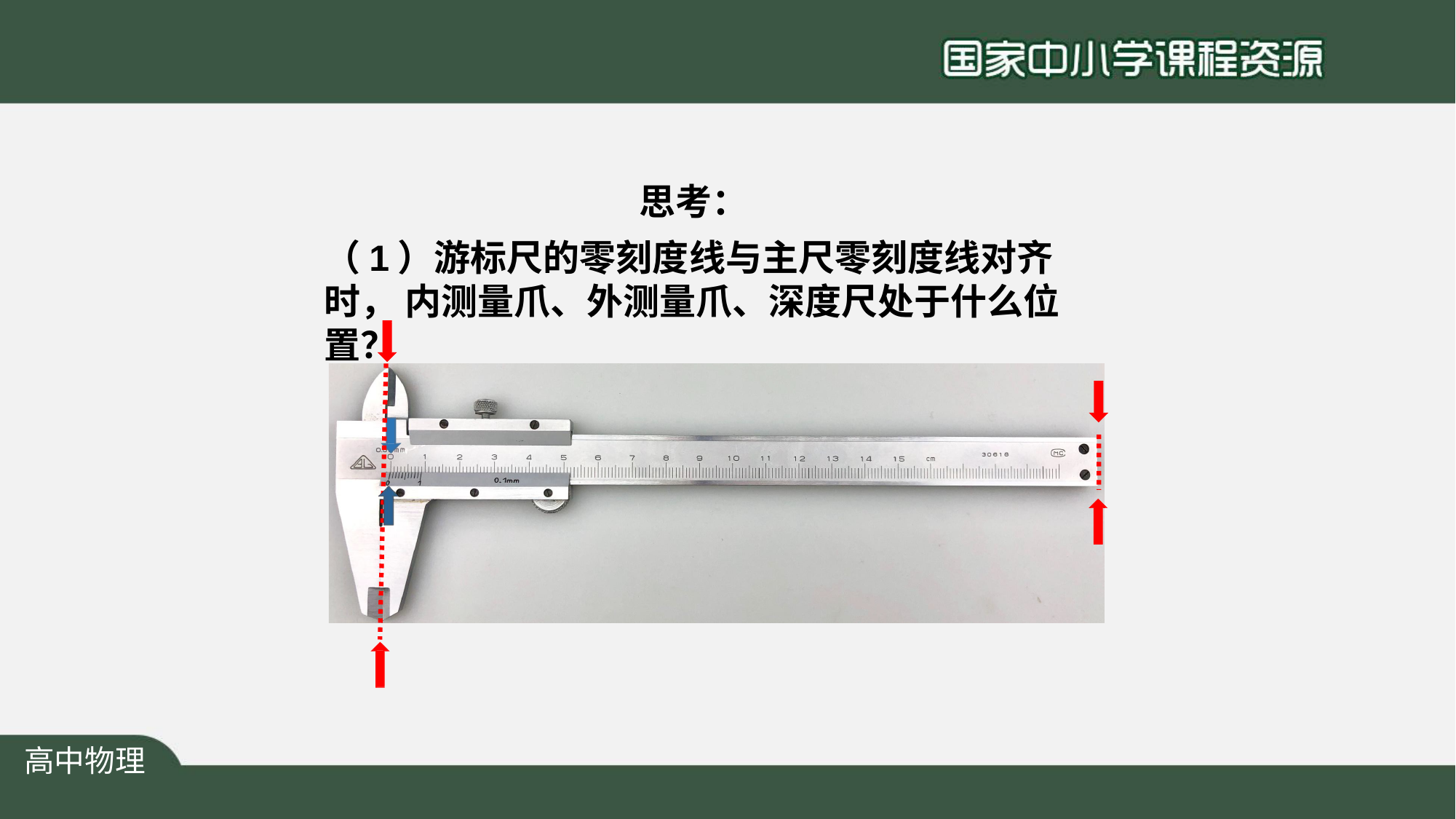

思考：
（1）游标尺的零刻度线与主尺零刻度线对齐时， 内测量爪、外测量爪、深度尺处于什么位置？

高中物理